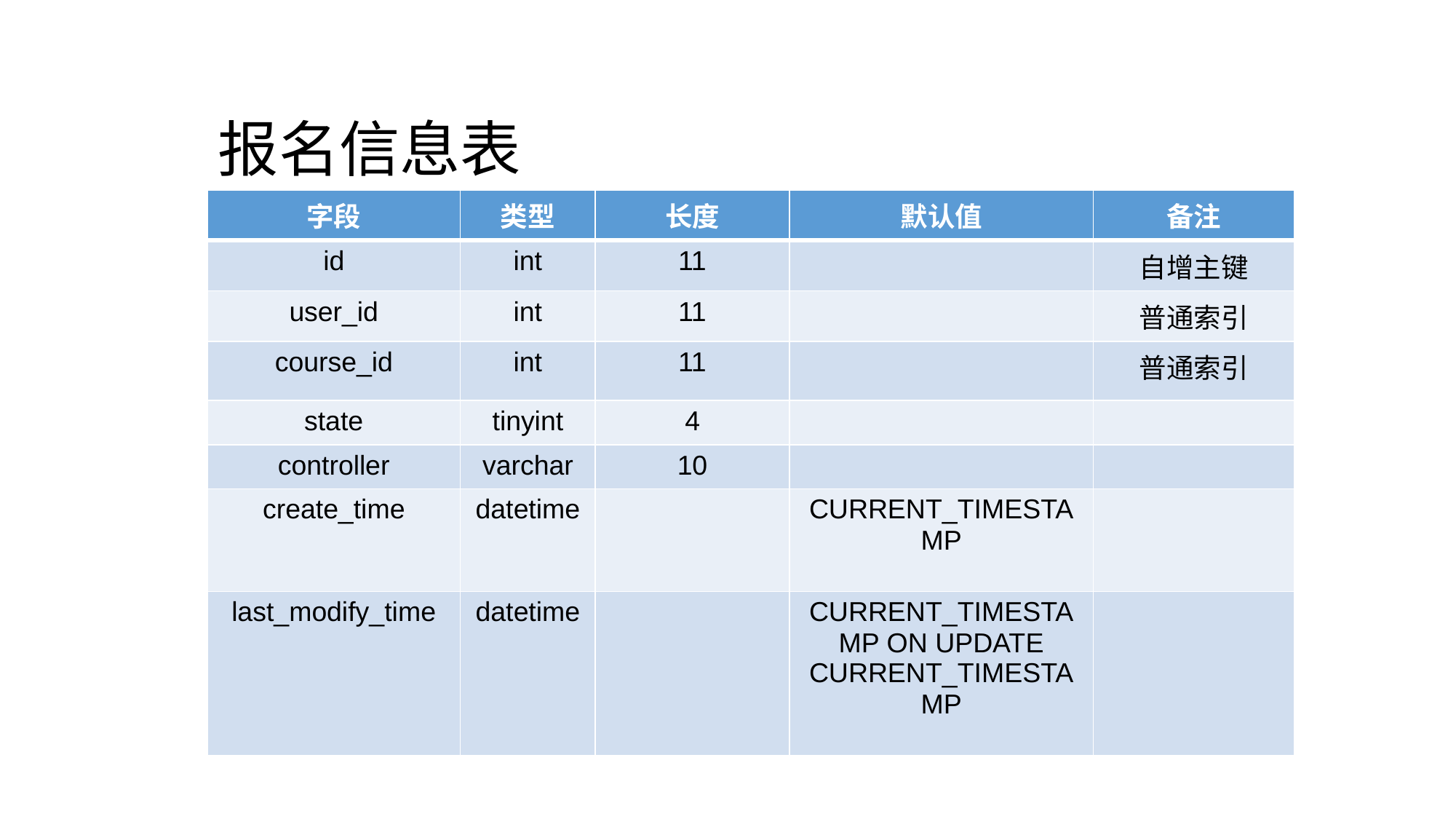

报名信息表
| 字段 | 类型 | 长度 | 默认值 | 备注 |
| --- | --- | --- | --- | --- |
| id | int | 11 |  | 自增主键 |
| user\_id | int | 11 |  | 普通索引 |
| course\_id | int | 11 |  | 普通索引 |
| state | tinyint | 4 |  |  |
| controller | varchar | 10 |  |  |
| create\_time | datetime |  | CURRENT\_TIMESTAMP |  |
| last\_modify\_time | datetime |  | CURRENT\_TIMESTAMP ON UPDATE CURRENT\_TIMESTAMP |  |